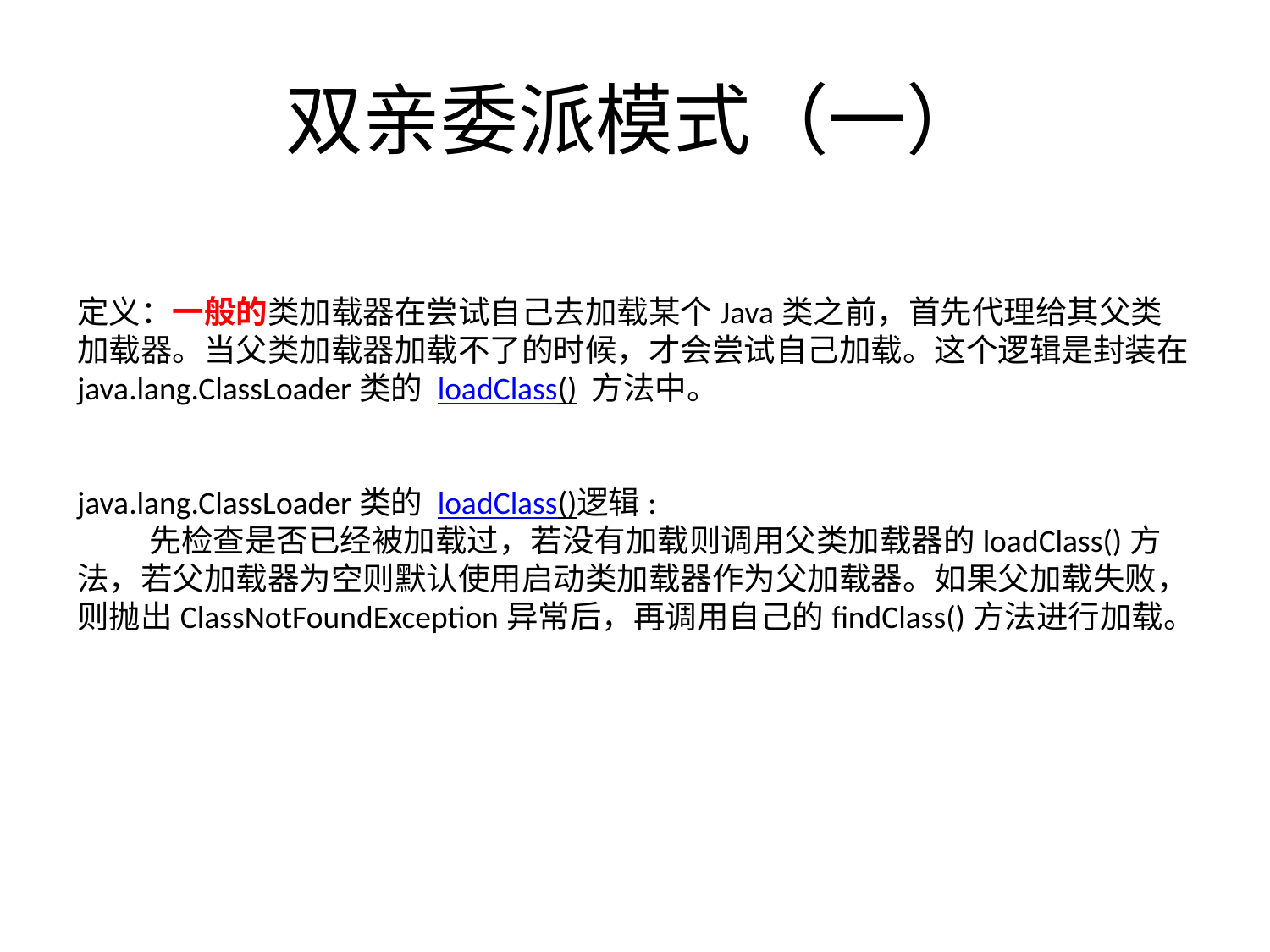

# 双亲委派模式（一）
定义：一般的类加载器在尝试自己去加载某个Java类之前，首先代理给其父类加载器。当父类加载器加载不了的时候，才会尝试自己加载。这个逻辑是封装在java.lang.ClassLoader类的 loadClass() 方法中。

java.lang.ClassLoader类的 loadClass()逻辑:
         先检查是否已经被加载过，若没有加载则调用父类加载器的loadClass()方法，若父加载器为空则默认使用启动类加载器作为父加载器。如果父加载失败，则抛出ClassNotFoundException异常后，再调用自己的findClass()方法进行加载。